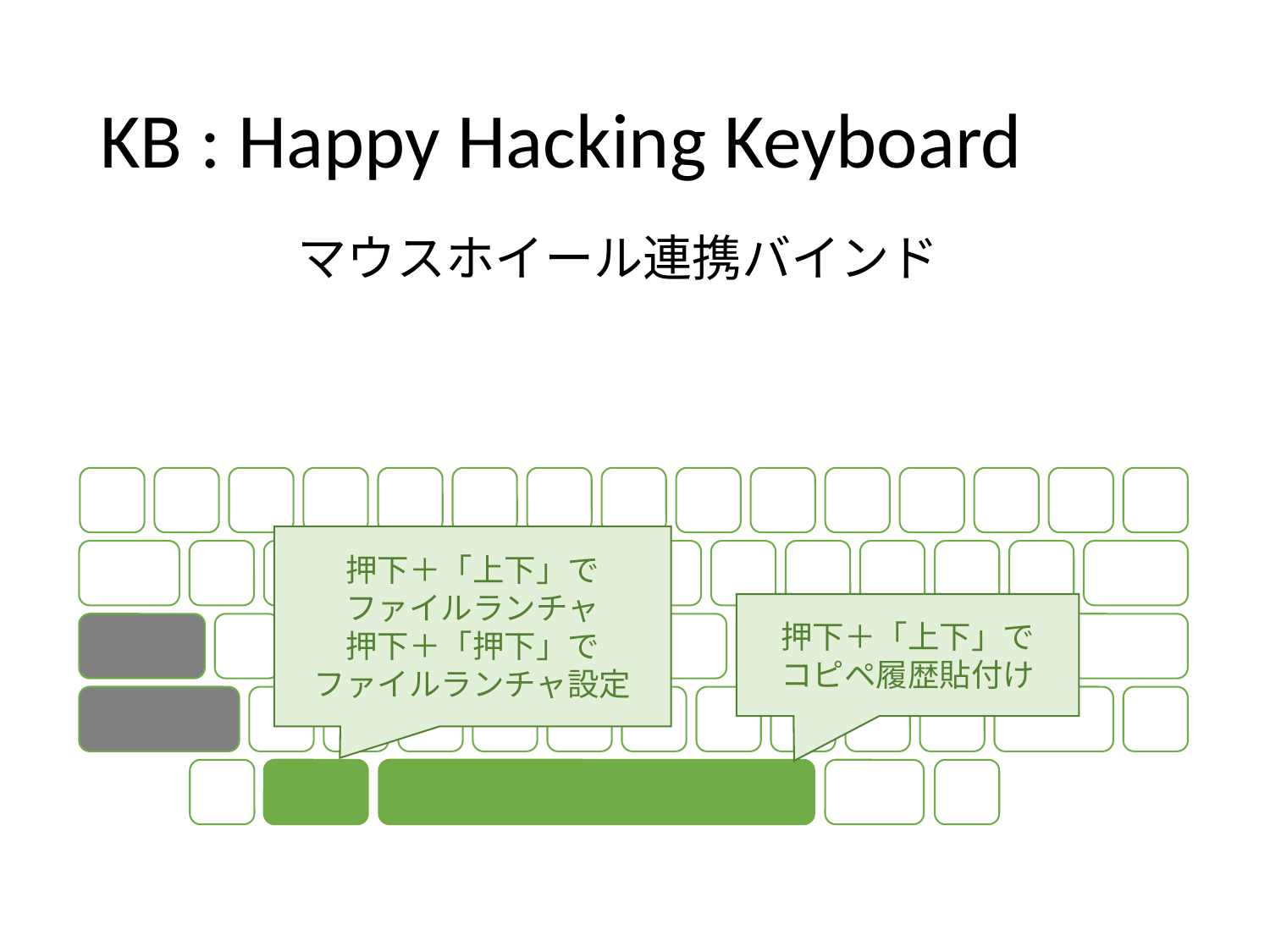

# KB : Happy Hacking Keyboard
マウスホイール連携バインド

押下＋「上下」で
ファイルランチャ
押下＋「押下」で
ファイルランチャ設定

押下＋「上下」で
コピペ履歴貼付け